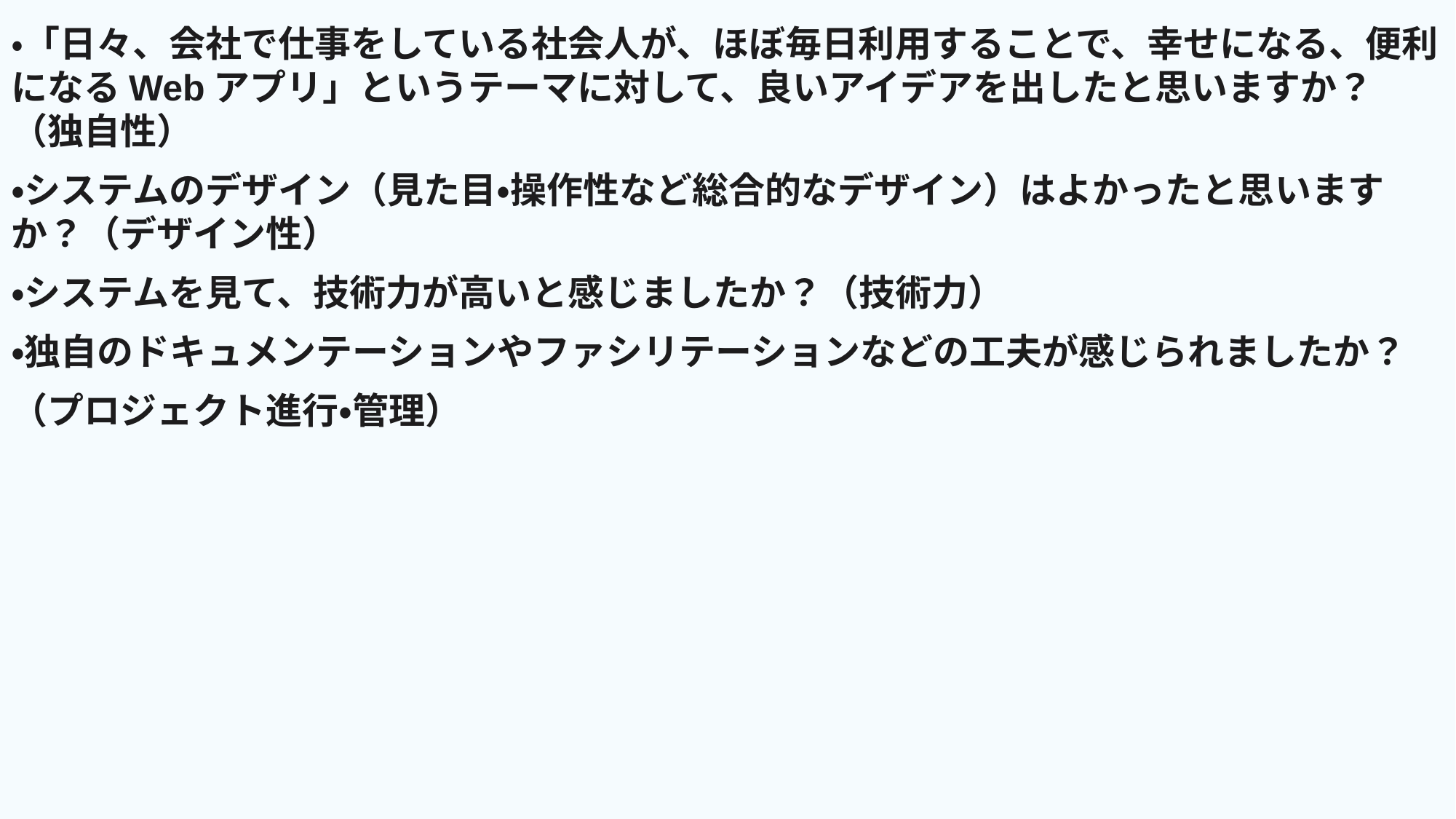

・「日々、会社で仕事をしている社会人が、ほぼ毎日利用することで、幸せになる、便利になるWebアプリ」というテーマに対して、良いアイデアを出したと思いますか？（独自性）
・システムのデザイン（見た目・操作性など総合的なデザイン）はよかったと思いますか？（デザイン性）
・システムを見て、技術力が高いと感じましたか？（技術力）
・独自のドキュメンテーションやファシリテーションなどの工夫が感じられましたか？
（プロジェクト進行・管理）